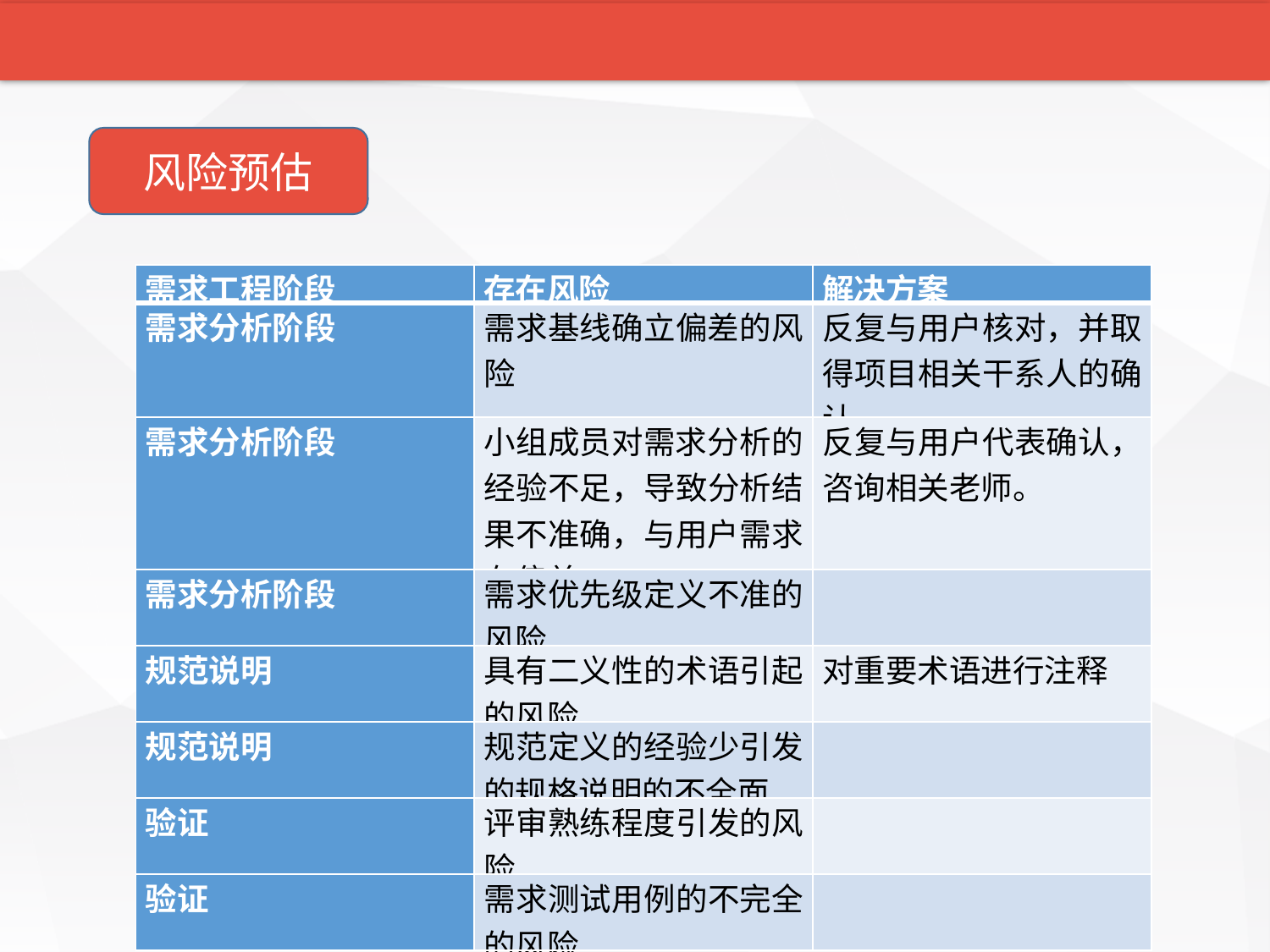

项目计划

介绍
项目说明
支持条件
计划要点
成员分工
风险预估
| 需求工程阶段 | 存在风险 | 解决方案 |
| --- | --- | --- |
| 需求分析阶段 | 需求基线确立偏差的风险 | 反复与用户核对，并取得项目相关干系人的确认 |
| 需求分析阶段 | 小组成员对需求分析的经验不足，导致分析结果不准确，与用户需求有偏差 | 反复与用户代表确认，咨询相关老师。 |
| 需求分析阶段 | 需求优先级定义不准的风险 |  |
| 规范说明 | 具有二义性的术语引起的风险 | 对重要术语进行注释 |
| 规范说明 | 规范定义的经验少引发的规格说明的不全面 |  |
| 验证 | 评审熟练程度引发的风险 |  |
| 验证 | 需求测试用例的不完全的风险 |  |